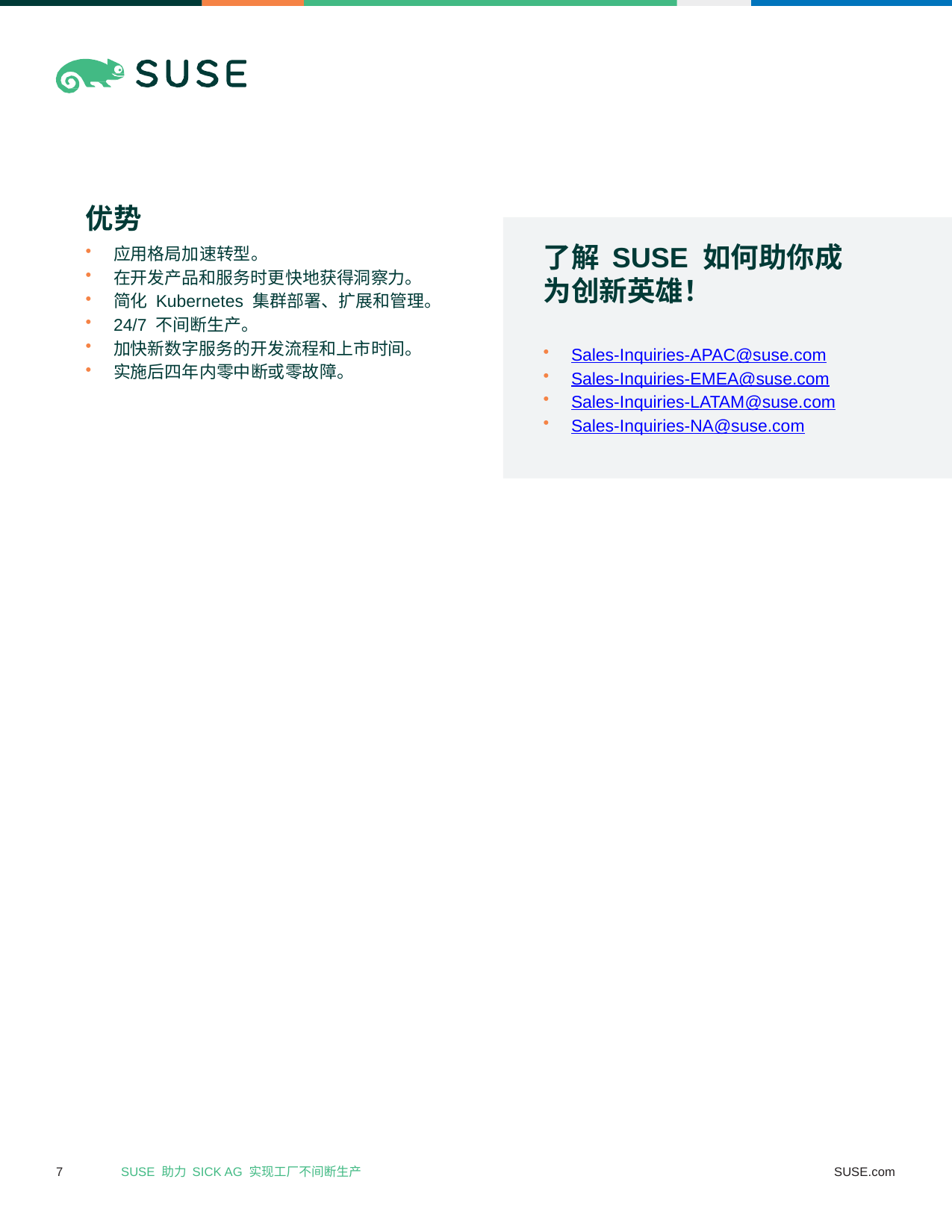

优势

了解 SUSE 如何助你成为创新英雄！
应用格局加速转型。
在开发产品和服务时更快地获得洞察力。
简化 Kubernetes 集群部署、扩展和管理。
24/7 不间断生产。
加快新数字服务的开发流程和上市时间。
实施后四年内零中断或零故障。
Sales-Inquiries-APAC@suse.com
Sales-Inquiries-EMEA@suse.com
Sales-Inquiries-LATAM@suse.com
Sales-Inquiries-NA@suse.com
7
SUSE 助力 SICK AG 实现工厂不间断生产
SUSE.com